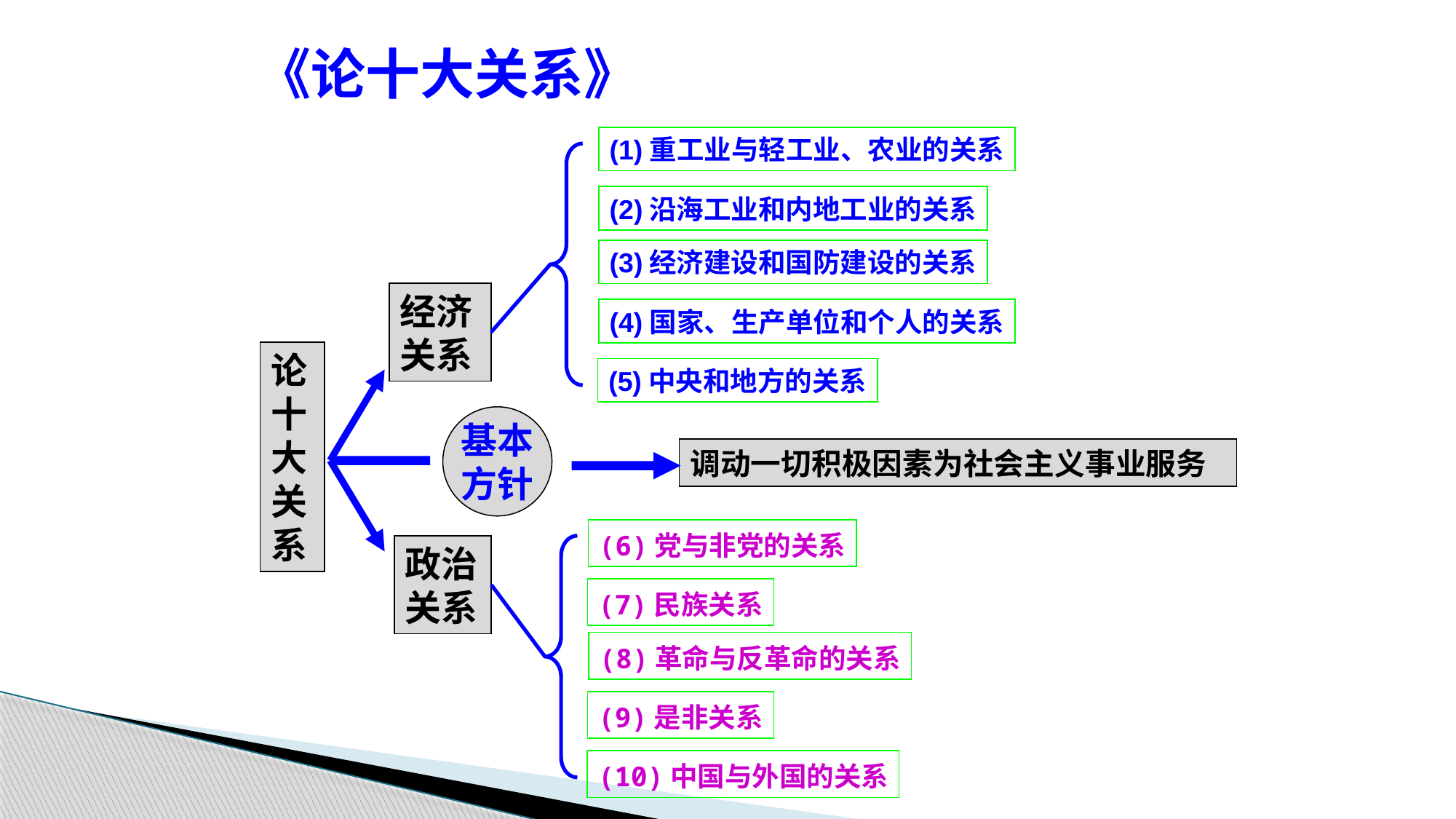

《论十大关系》
(1)重工业与轻工业、农业的关系

(2)沿海工业和内地工业的关系
(3)经济建设和国防建设的关系
经济关系
(4)国家、生产单位和个人的关系
论十大关系
(5)中央和地方的关系

基本
方针
调动一切积极因素为社会主义事业服务

(6)党与非党的关系
政治关系

(7)民族关系
(8)革命与反革命的关系
(9)是非关系
(10)中国与外国的关系